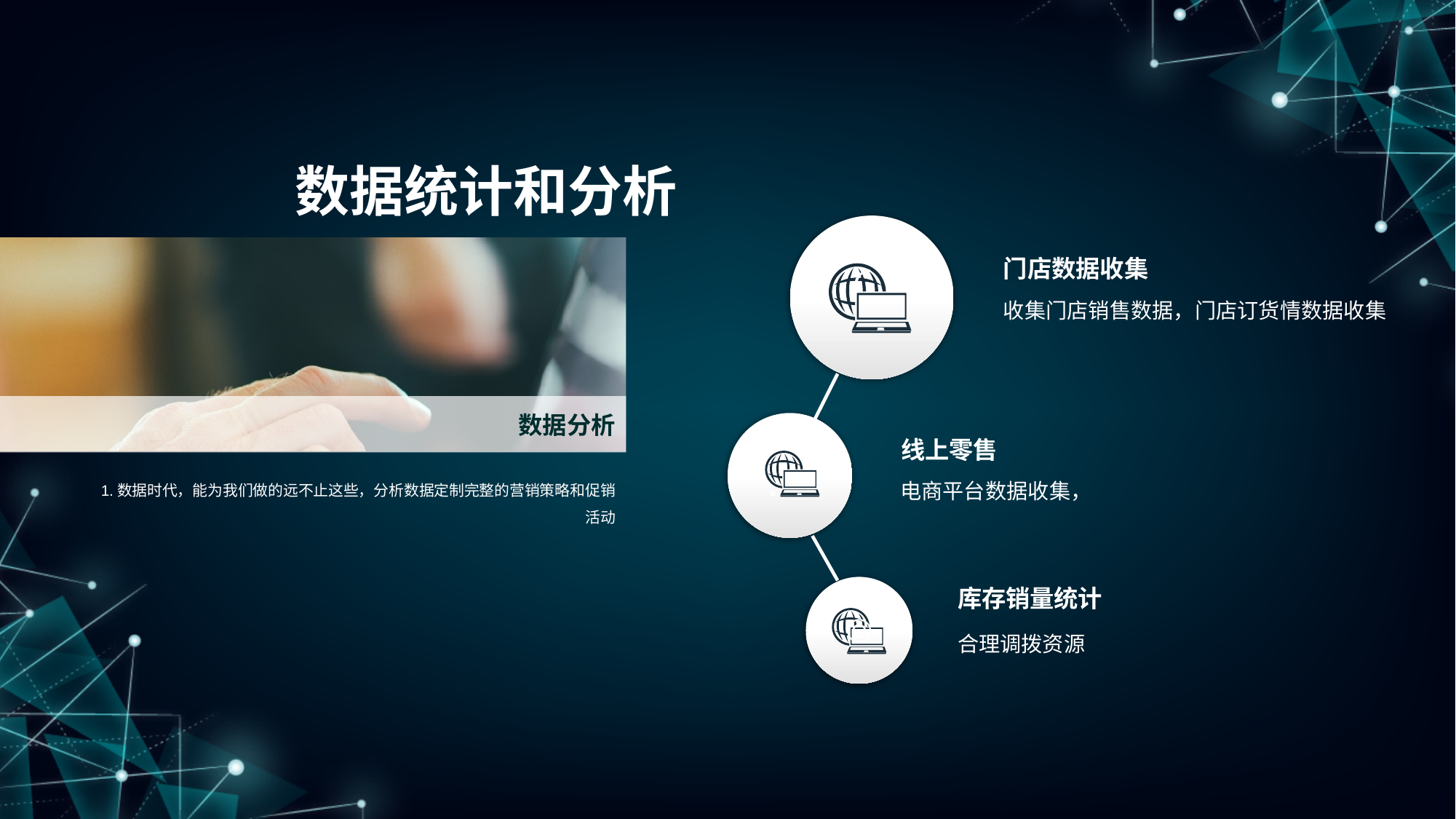

数据统计和分析

门店数据收集

收集门店销售数据，门店订货情数据收集

线上零售

电商平台数据收集，

库存销量统计

合理调拨资源

数据分析
1.数据时代，能为我们做的远不止这些，分析数据定制完整的营销策略和促销活动